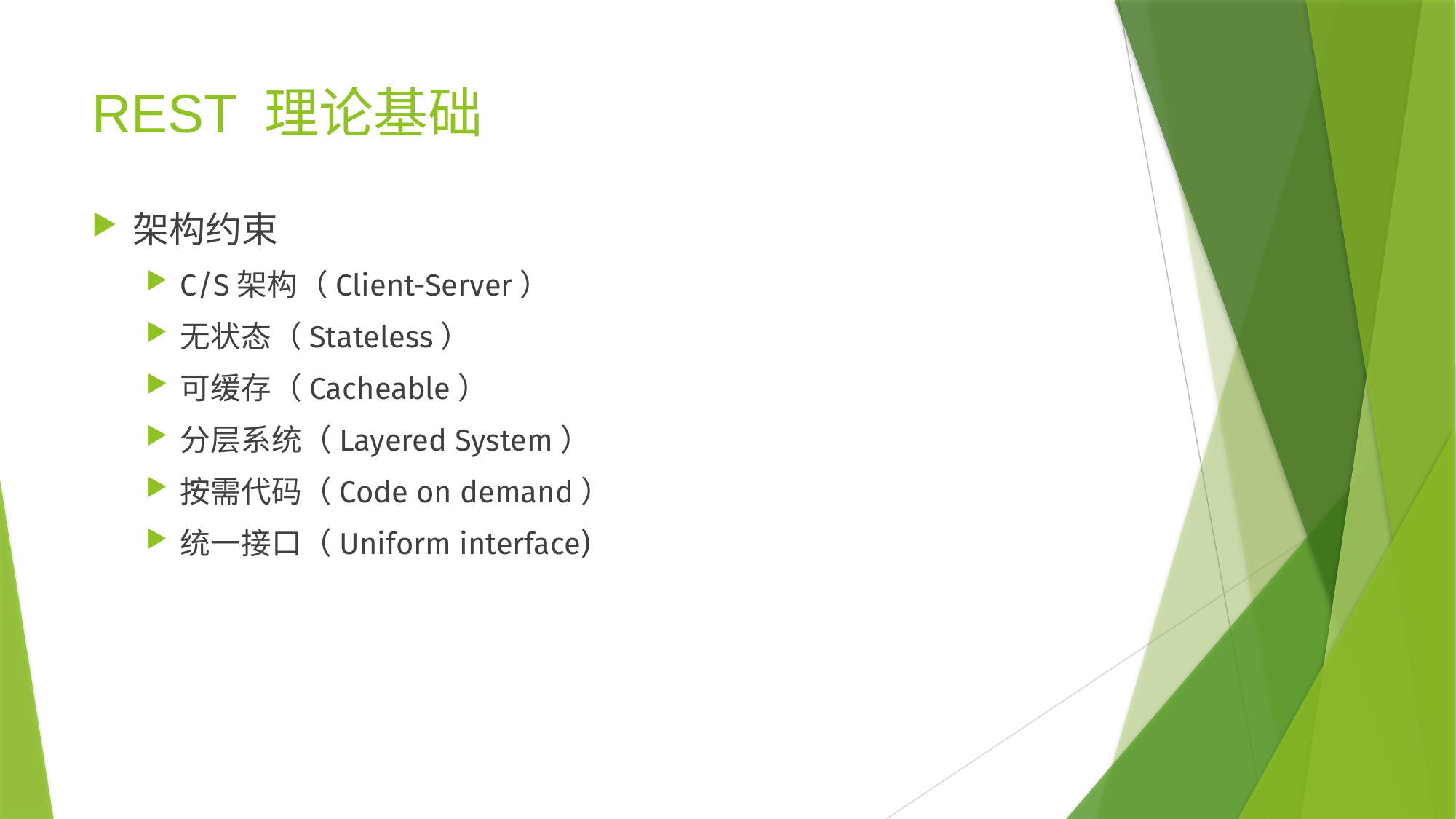

# REST 理论基础
架构约束
C/S架构（Client-Server）
无状态（Stateless）
可缓存（Cacheable）
分层系统（Layered System）
按需代码（Code on demand）
统一接口（Uniform interface)